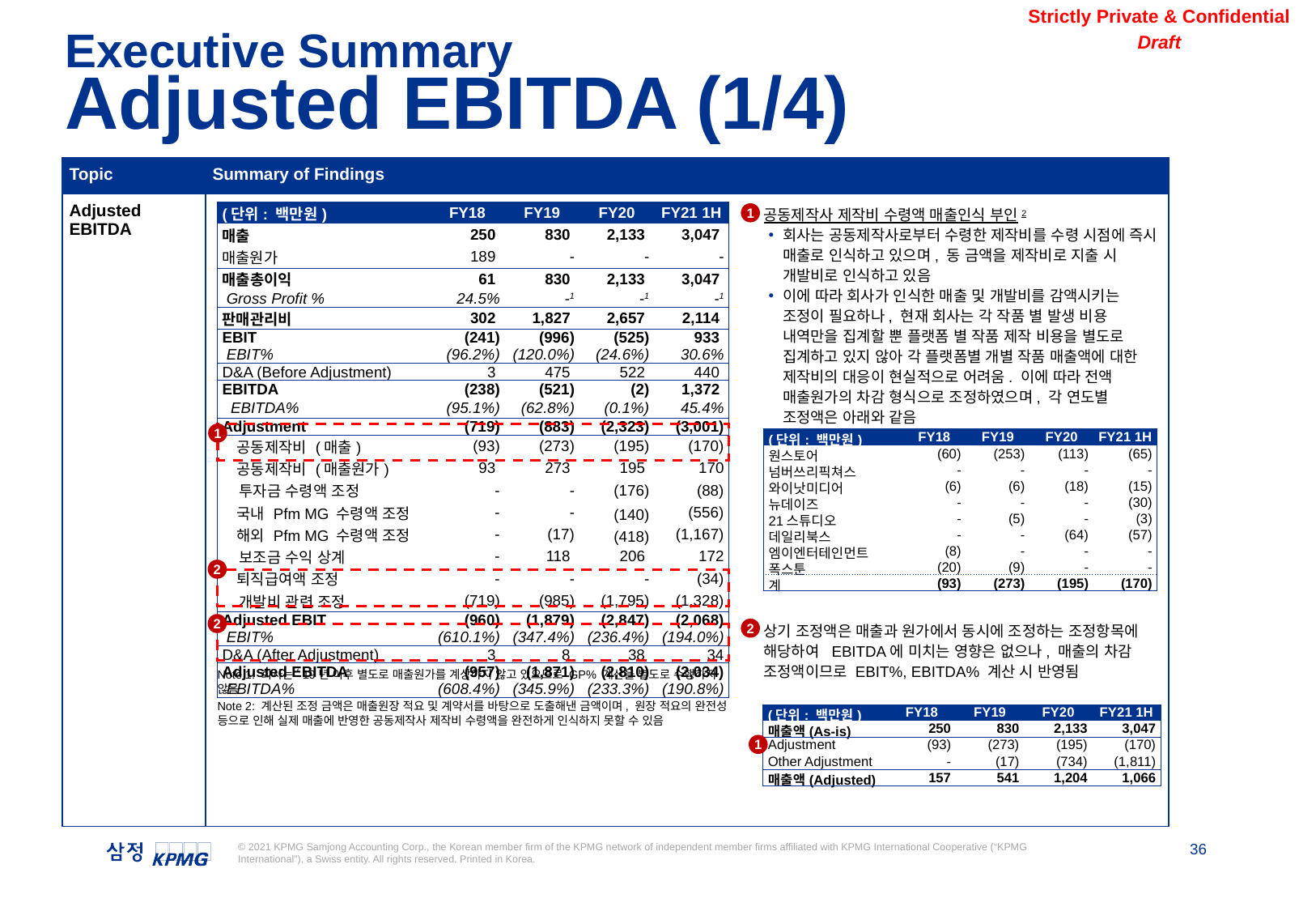

Executive Summary
Adjusted EBITDA (1/4)
| Topic | Summary of Findings |
| --- | --- |
| Adjusted EBITDA |  |
| (단위: 백만원) | FY18 | FY19 | FY20 | FY21 1H |
| --- | --- | --- | --- | --- |
| 매출 | 250 | 830 | 2,133 | 3,047 |
| 매출원가 | 189 | - | - | - |
| 매출총이익 | 61 | 830 | 2,133 | 3,047 |
| Gross Profit % | 24.5% | -1 | -1 | -1 |
| 판매관리비 | 302 | 1,827 | 2,657 | 2,114 |
| EBIT | (241) | (996) | (525) | 933 |
| EBIT% | (96.2%) | (120.0%) | (24.6%) | 30.6% |
| D&A (Before Adjustment) | 3 | 475 | 522 | 440 |
| EBITDA | (238) | (521) | (2) | 1,372 |
| EBITDA% | (95.1%) | (62.8%) | (0.1%) | 45.4% |
| Adjustment | (719) | (883) | (2,323) | (3,001) |
| 공동제작비 (매출) | (93) | (273) | (195) | (170) |
| 공동제작비 (매출원가) | 93 | 273 | 195 | 170 |
| 투자금 수령액 조정 | - | - | (176) | (88) |
| 국내 Pfm MG 수령액 조정 | - | - | (140) | (556) |
| 해외 Pfm MG 수령액 조정 | - | (17) | (418) | (1,167) |
| 보조금 수익 상계 | - | 118 | 206 | 172 |
| 퇴직급여액 조정 | - | - | - | (34) |
| 개발비 관련 조정 | (719) | (985) | (1,795) | (1,328) |
| Adjusted EBIT | (960) | (1,879) | (2,847) | (2,068) |
| EBIT% | (610.1%) | (347.4%) | (236.4%) | (194.0%) |
| D&A (After Adjustment) | 3 | 8 | 38 | 34 |
| Adjusted EBITDA | (957) | (1,871) | (2,810) | (2,034) |
| EBITDA% | (608.4%) | (345.9%) | (233.3%) | (190.8%) |
1
공동제작사 제작비 수령액 매출인식 부인2
회사는 공동제작사로부터 수령한 제작비를 수령 시점에 즉시 매출로 인식하고 있으며, 동 금액을 제작비로 지출 시 개발비로 인식하고 있음
이에 따라 회사가 인식한 매출 및 개발비를 감액시키는 조정이 필요하나, 현재 회사는 각 작품 별 발생 비용 내역만을 집계할 뿐 플랫폼 별 작품 제작 비용을 별도로 집계하고 있지 않아 각 플랫폼별 개별 작품 매출액에 대한 제작비의 대응이 현실적으로 어려움. 이에 따라 전액 매출원가의 차감 형식으로 조정하였으며, 각 연도별 조정액은 아래와 같음

1

| (단위: 백만원) | FY18 | FY19 | FY20 | FY21 1H |
| --- | --- | --- | --- | --- |
| 원스토어 | (60) | (253) | (113) | (65) |
| 넘버쓰리픽쳐스 | - | - | - | - |
| 와이낫미디어 | (6) | (6) | (18) | (15) |
| 뉴데이즈 | - | - | - | (30) |
| 21스튜디오 | - | (5) | - | (3) |
| 데일리북스 | - | - | (64) | (57) |
| 엠이엔터테인먼트 | (8) | - | - | - |
| 폭스툰 | (20) | (9) | - | - |
| 계 | (93) | (273) | (195) | (170) |
2

2
2
상기 조정액은 매출과 원가에서 동시에 조정하는 조정항목에 해당하여  EBITDA에 미치는 영향은 없으나, 매출의 차감 조정액이므로 EBIT%, EBITDA% 계산 시 반영됨

Note 1: 회사는 ‘19년 이후 별도로 매출원가를 계상하지 않고 있으므로 GP% 계산을 별도로 수행하지 않음
Note 2: 계산된 조정 금액은 매출원장 적요 및 계약서를 바탕으로 도출해낸 금액이며, 원장 적요의 완전성 등으로 인해 실제 매출에 반영한 공동제작사 제작비 수령액을 완전하게 인식하지 못할 수 있음
| (단위: 백만원) | FY18 | FY19 | FY20 | FY21 1H |
| --- | --- | --- | --- | --- |
| 매출액(As-is) | 250 | 830 | 2,133 | 3,047 |
| Adjustment | (93) | (273) | (195) | (170) |
| Other Adjustment | - | (17) | (734) | (1,811) |
| 매출액(Adjusted) | 157 | 541 | 1,204 | 1,066 |
1